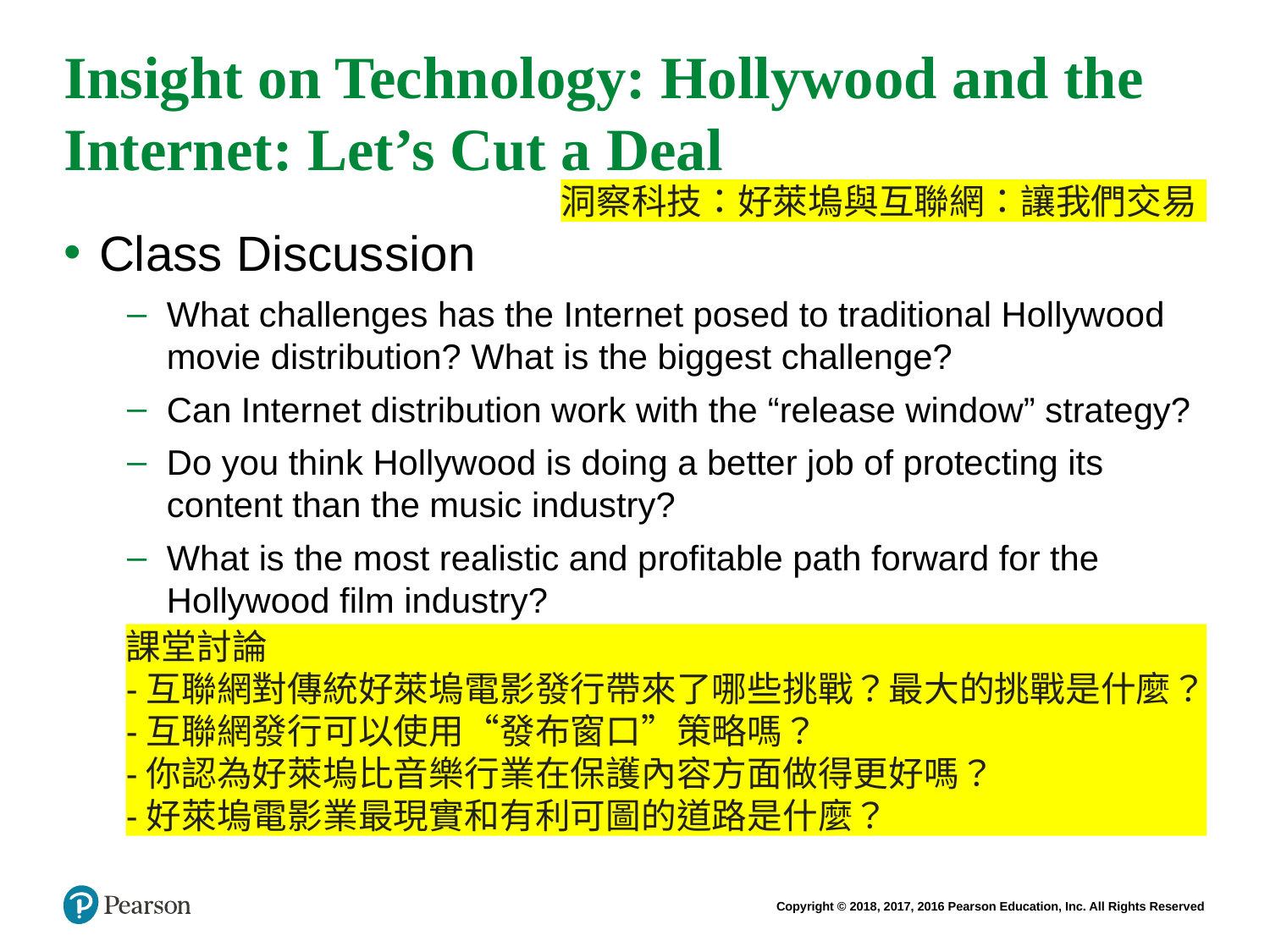

# Insight on Technology: Hollywood and the Internet: Let’s Cut a Deal
洞察科技：好萊塢與互聯網：讓我們交易
Class Discussion
What challenges has the Internet posed to traditional Hollywood movie distribution? What is the biggest challenge?
Can Internet distribution work with the “release window” strategy?
Do you think Hollywood is doing a better job of protecting its content than the music industry?
What is the most realistic and profitable path forward for the Hollywood film industry?
課堂討論
-互聯網對傳統好萊塢電影發行帶來了哪些挑戰？最大的挑戰是什麼？
-互聯網發行可以使用“發布窗口”策略嗎？
-你認為好萊塢比音樂行業在保護內容方面做得更好嗎？
-好萊塢電影業最現實和有利可圖的道路是什麼？